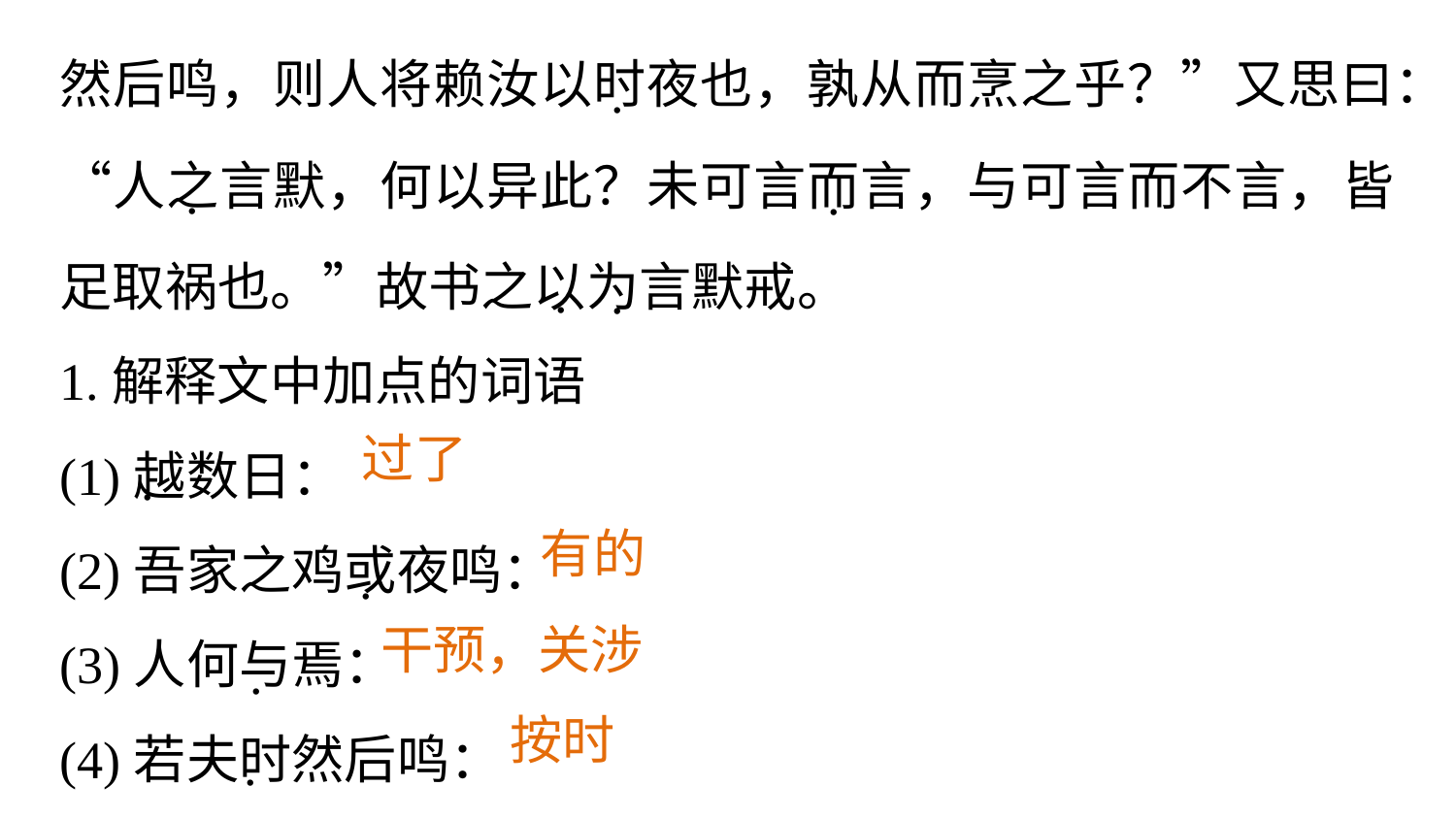

然后鸣，则人将赖汝以时夜也，孰从而烹之乎？”又思曰：“人之言默，何以异此？未可言而言，与可言而不言，皆足取祸也。”故书之以为言默戒。
1.解释文中加点的词语
(1)越数日：
(2)吾家之鸡或夜鸣：
(3)人何与焉：
(4)若夫时然后鸣：
.
.
.
.
.
过了
.
有的
.
干预，关涉
.
按时
.